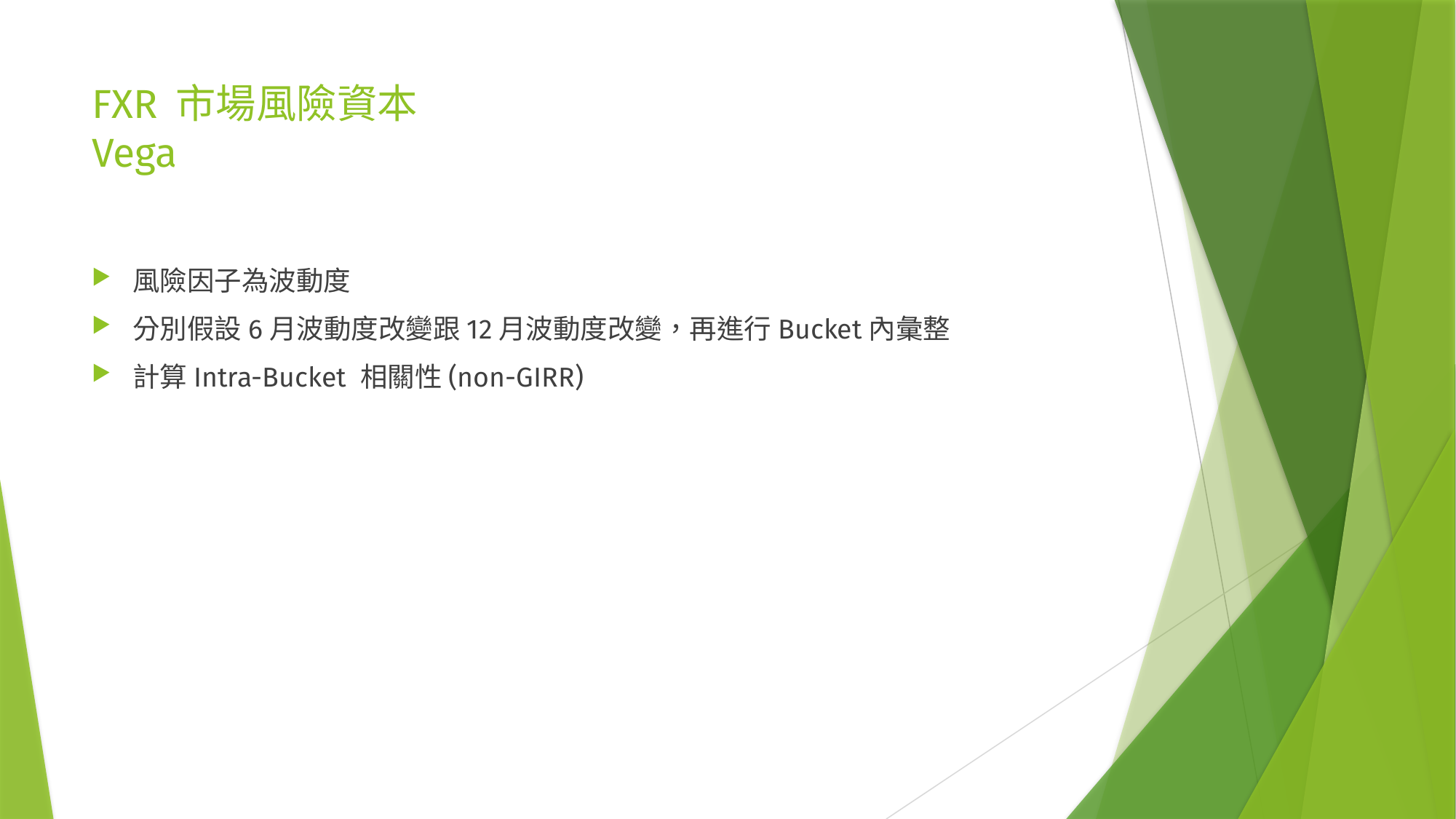

# FXR 市場風險資本 Vega
風險因子為波動度
分別假設6月波動度改變跟12月波動度改變，再進行Bucket內彙整
計算Intra-Bucket 相關性(non-GIRR)